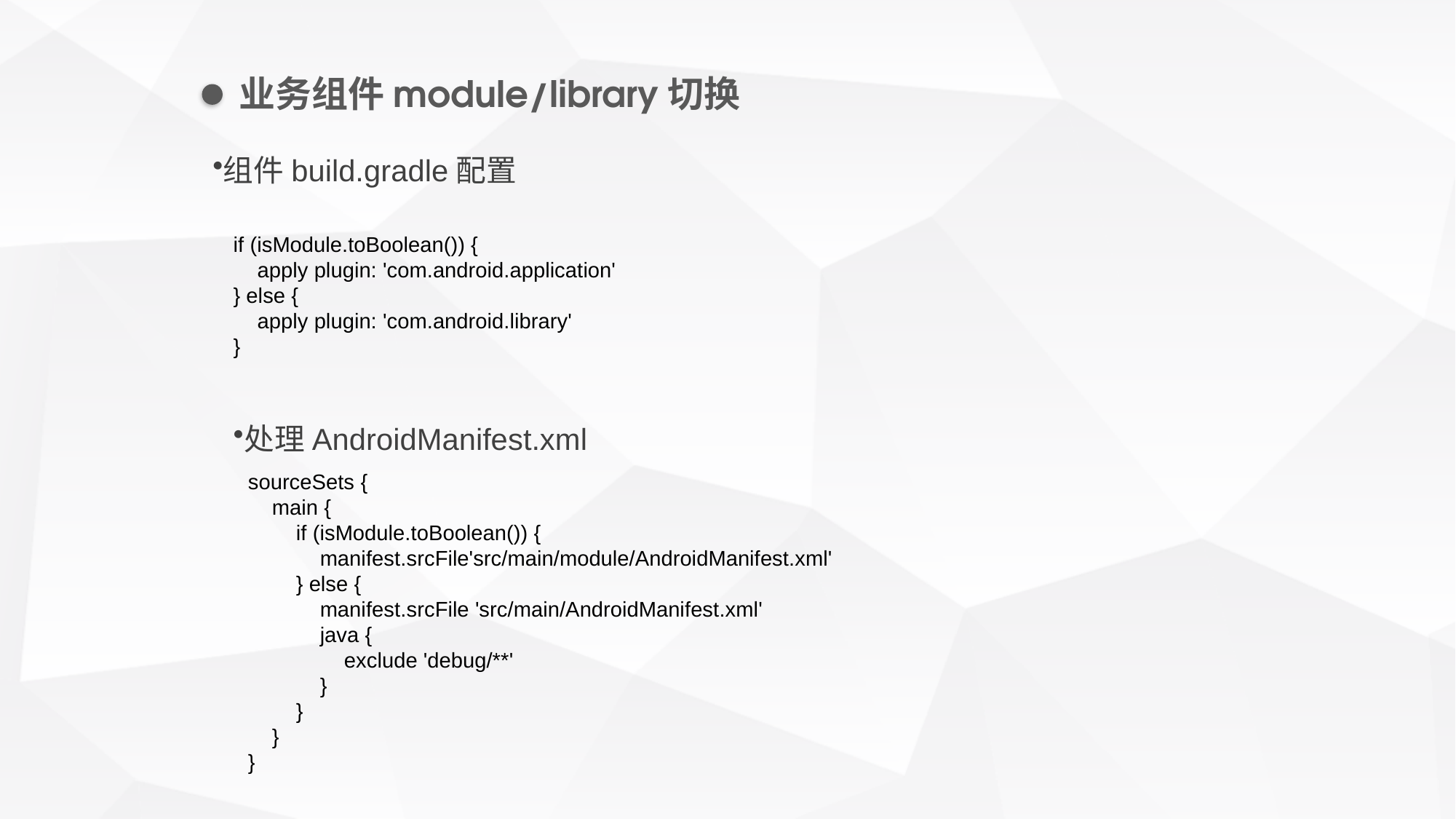

业务组件module/library切换

组件build.gradle配置
if (isModule.toBoolean()) {
    apply plugin: 'com.android.application'
} else {
    apply plugin: 'com.android.library'
}
处理AndroidManifest.xml
sourceSets {
    main {
        if (isModule.toBoolean()) {
            manifest.srcFile'src/main/module/AndroidManifest.xml'
        } else {
            manifest.srcFile 'src/main/AndroidManifest.xml'
            java {
                exclude 'debug/**'
            }
        }
    }
}